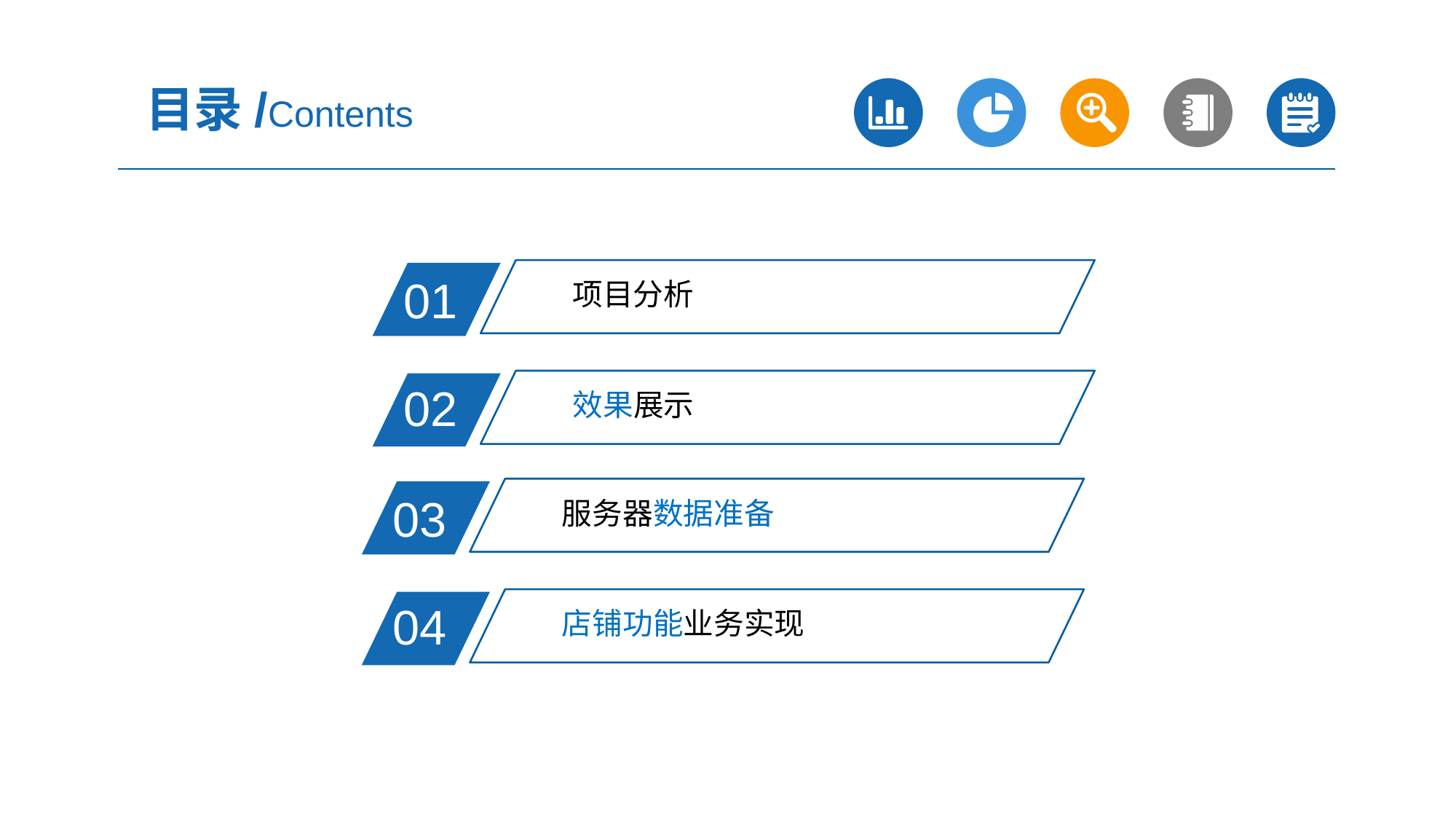

目录/Contents

项目分析

01

效果展示
02

服务器数据准备

03

店铺功能业务实现
04